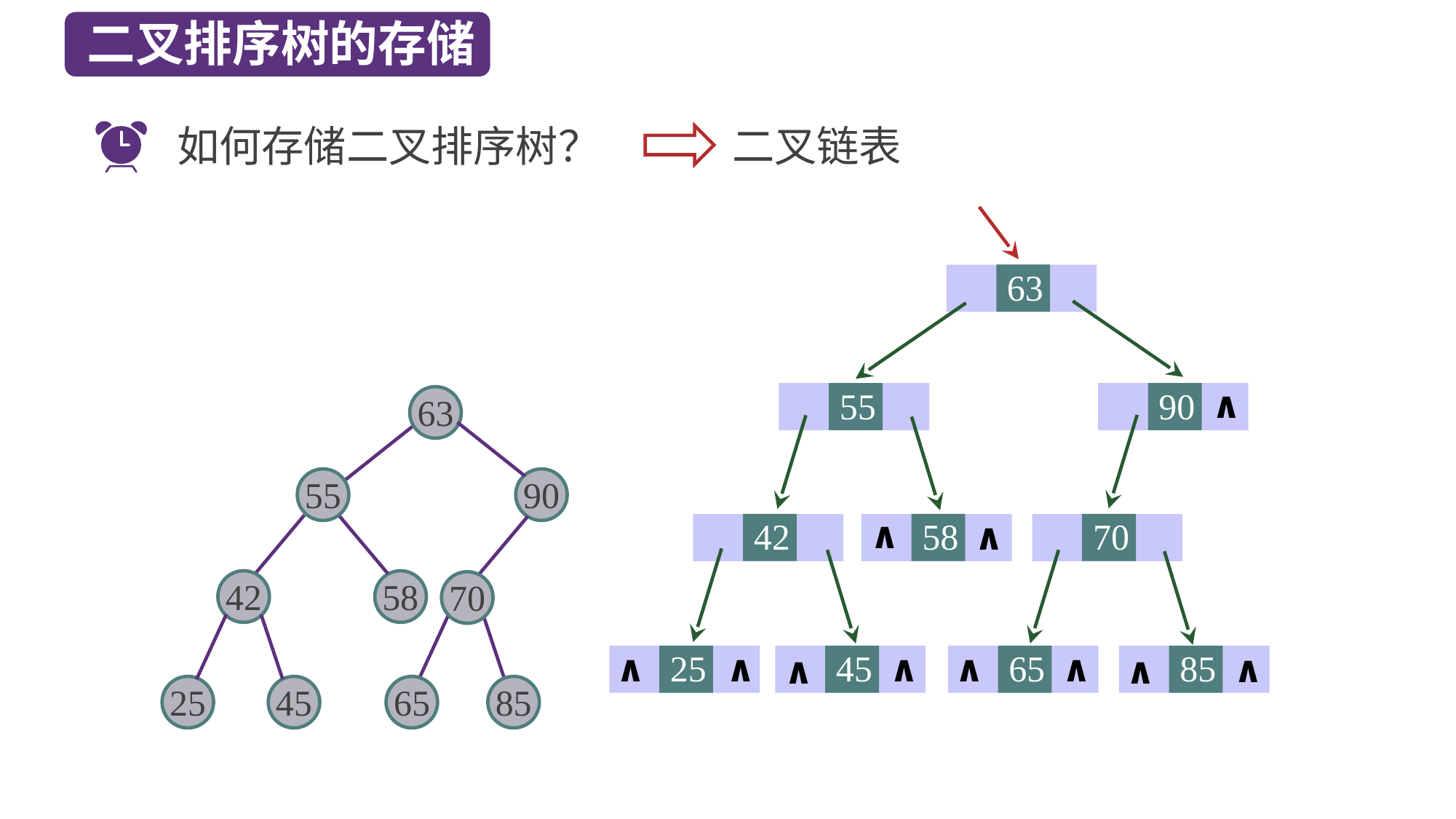

二叉排序树的存储

如何存储二叉排序树？

二叉链表

63

∧
55

90

∧
∧
42

58

70

∧
∧
∧
∧
∧
∧
25

45

65

85

∧
∧
63

55
90

42
58
70

25
45
65
85